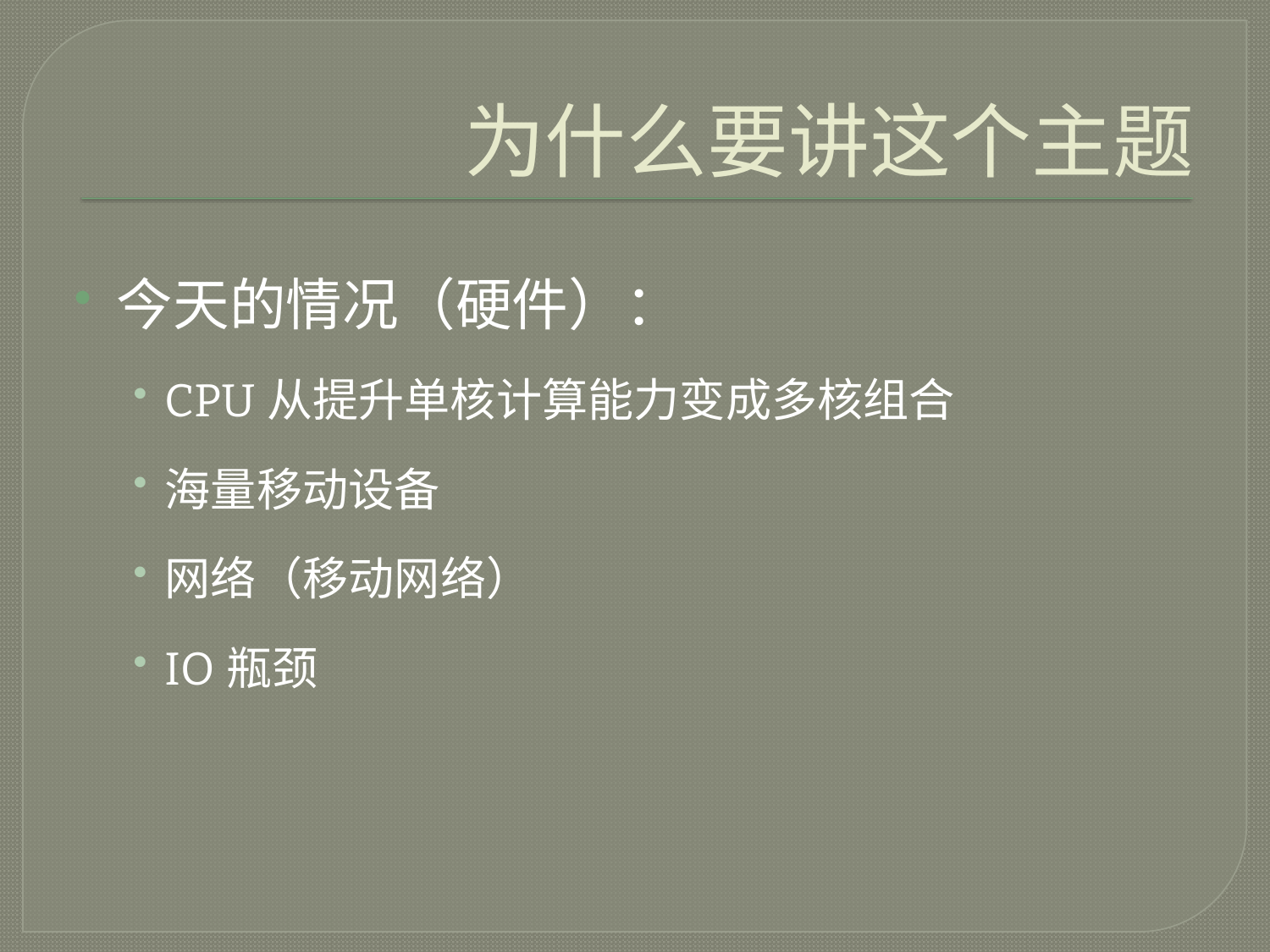

# 为什么要讲这个主题
今天的情况（硬件）：
CPU从提升单核计算能力变成多核组合
海量移动设备
网络（移动网络）
IO瓶颈